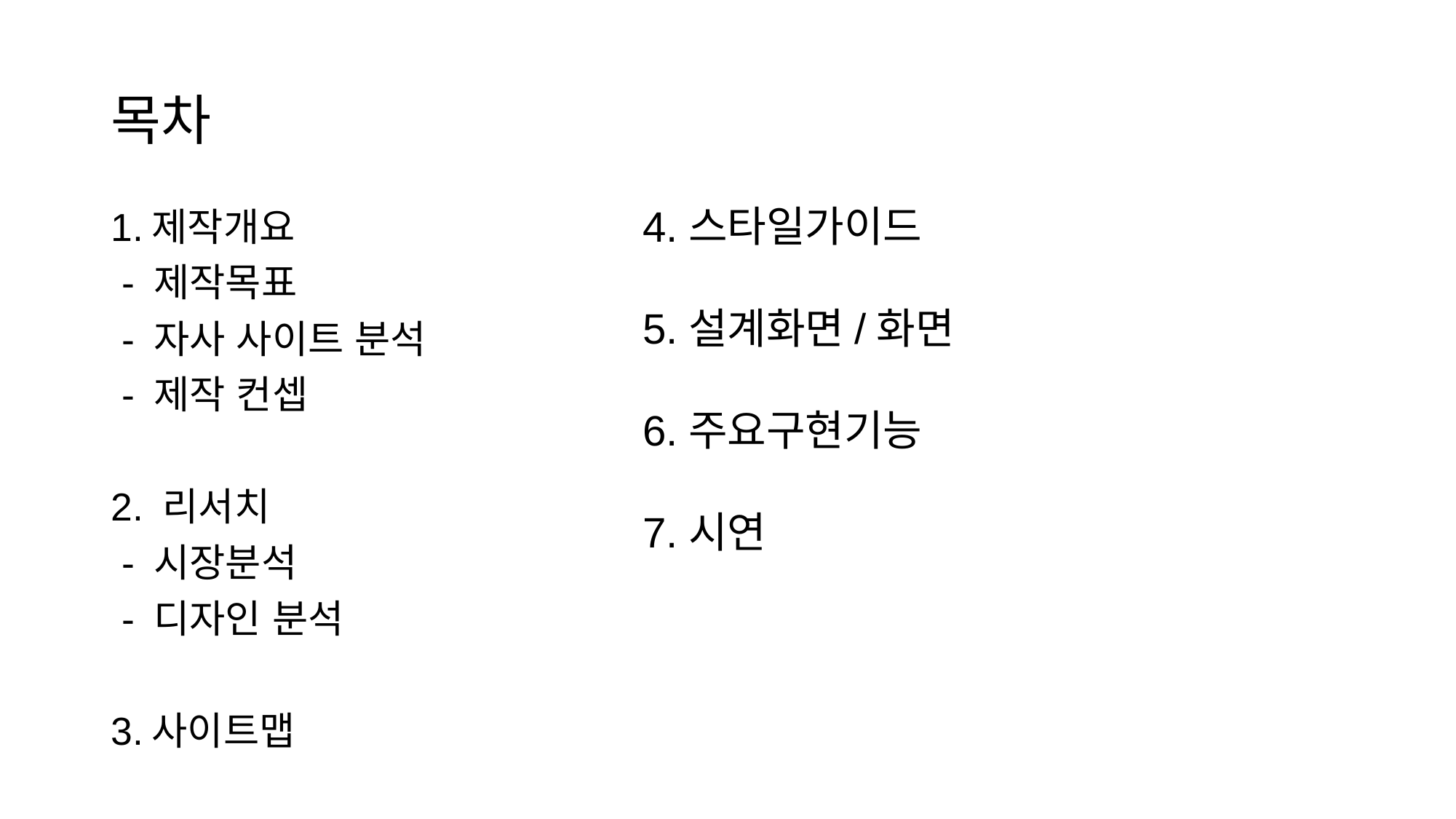

# 목차
4.스타일가이드

5.설계화면/화면

6.주요구현기능

7.시연
1.제작개요
 - 제작목표
 - 자사 사이트 분석
 - 제작 컨셉

2. 리서치
 - 시장분석
 - 디자인 분석

3.사이트맵